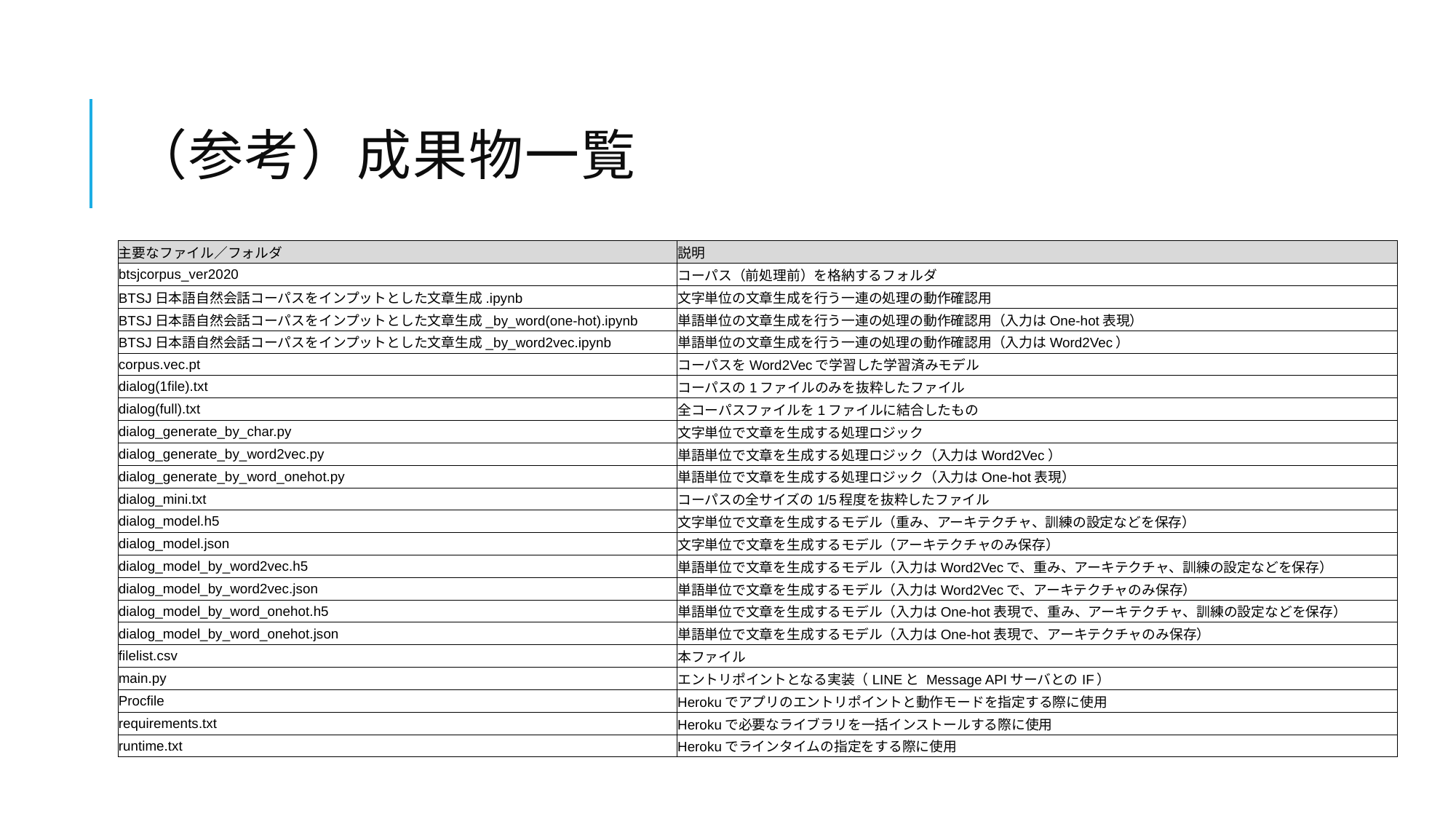

# （参考）成果物一覧
| 主要なファイル／フォルダ | 説明 |
| --- | --- |
| btsjcorpus\_ver2020 | コーパス（前処理前）を格納するフォルダ |
| BTSJ日本語自然会話コーパスをインプットとした文章生成.ipynb | 文字単位の文章生成を行う一連の処理の動作確認用 |
| BTSJ日本語自然会話コーパスをインプットとした文章生成\_by\_word(one-hot).ipynb | 単語単位の文章生成を行う一連の処理の動作確認用（入力はOne-hot表現） |
| BTSJ日本語自然会話コーパスをインプットとした文章生成\_by\_word2vec.ipynb | 単語単位の文章生成を行う一連の処理の動作確認用（入力はWord2Vec） |
| corpus.vec.pt | コーパスをWord2Vecで学習した学習済みモデル |
| dialog(1file).txt | コーパスの1ファイルのみを抜粋したファイル |
| dialog(full).txt | 全コーパスファイルを1ファイルに結合したもの |
| dialog\_generate\_by\_char.py | 文字単位で文章を生成する処理ロジック |
| dialog\_generate\_by\_word2vec.py | 単語単位で文章を生成する処理ロジック（入力はWord2Vec） |
| dialog\_generate\_by\_word\_onehot.py | 単語単位で文章を生成する処理ロジック（入力はOne-hot表現） |
| dialog\_mini.txt | コーパスの全サイズの1/5程度を抜粋したファイル |
| dialog\_model.h5 | 文字単位で文章を生成するモデル（重み、アーキテクチャ、訓練の設定などを保存） |
| dialog\_model.json | 文字単位で文章を生成するモデル（アーキテクチャのみ保存） |
| dialog\_model\_by\_word2vec.h5 | 単語単位で文章を生成するモデル（入力はWord2Vecで、重み、アーキテクチャ、訓練の設定などを保存） |
| dialog\_model\_by\_word2vec.json | 単語単位で文章を生成するモデル（入力はWord2Vecで、アーキテクチャのみ保存） |
| dialog\_model\_by\_word\_onehot.h5 | 単語単位で文章を生成するモデル（入力はOne-hot表現で、重み、アーキテクチャ、訓練の設定などを保存） |
| dialog\_model\_by\_word\_onehot.json | 単語単位で文章を生成するモデル（入力はOne-hot表現で、アーキテクチャのみ保存） |
| filelist.csv | 本ファイル |
| main.py | エントリポイントとなる実装（LINEと Message APIサーバとのIF） |
| Procfile | Herokuでアプリのエントリポイントと動作モードを指定する際に使用 |
| requirements.txt | Herokuで必要なライブラリを一括インストールする際に使用 |
| runtime.txt | Herokuでラインタイムの指定をする際に使用 |